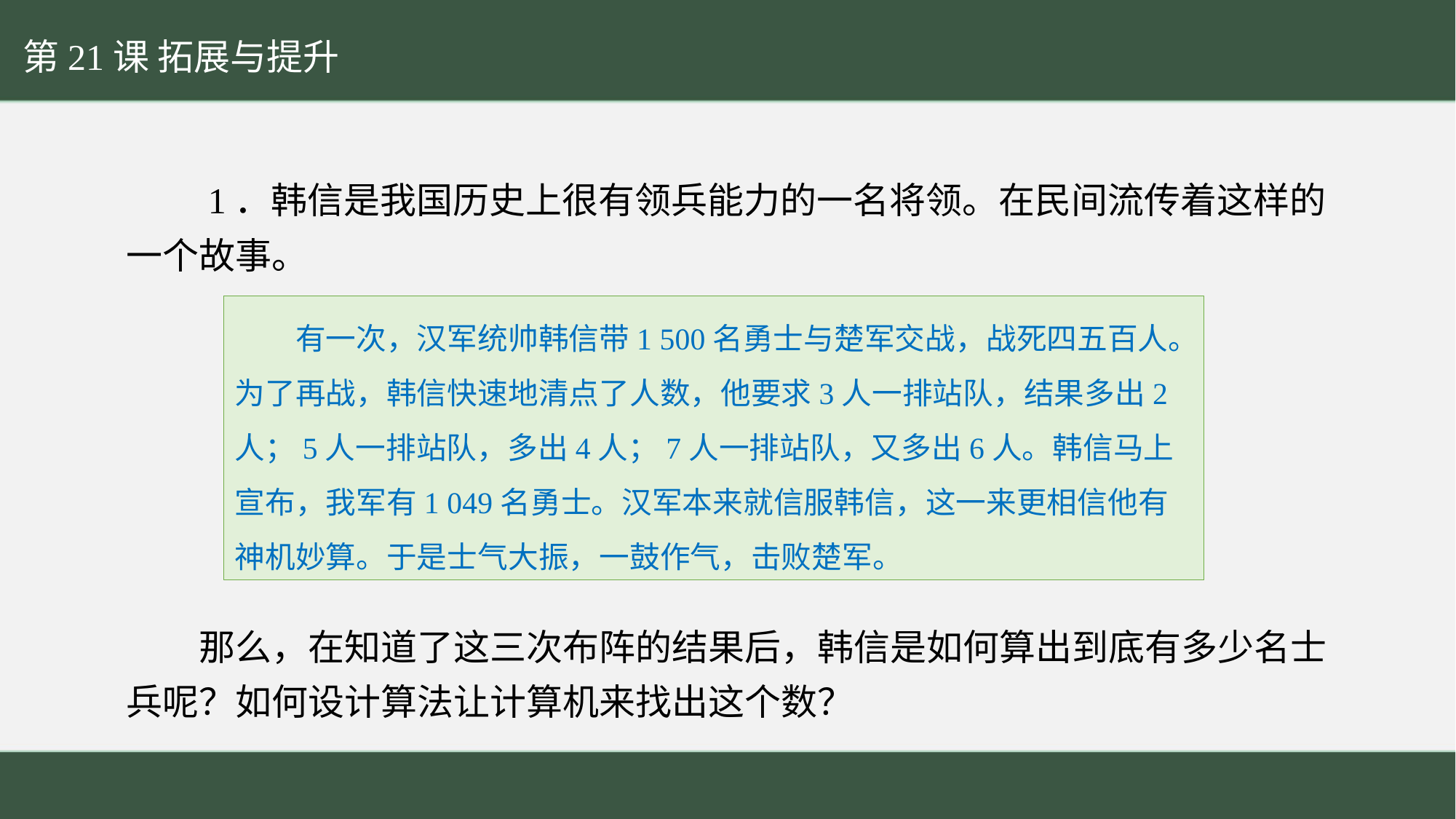

第21课 拓展与提升
　　1．韩信是我国历史上很有领兵能力的一名将领。在民间流传着这样的一个故事。

那么，在知道了这三次布阵的结果后，韩信是如何算出到底有多少名士兵呢？如何设计算法让计算机来找出这个数？
　　有一次，汉军统帅韩信带1 500名勇士与楚军交战，战死四五百人。为了再战，韩信快速地清点了人数，他要求3人一排站队，结果多出2人；5人一排站队，多出4人；7人一排站队，又多出6人。韩信马上宣布，我军有1 049名勇士。汉军本来就信服韩信，这一来更相信他有神机妙算。于是士气大振，一鼓作气，击败楚军。